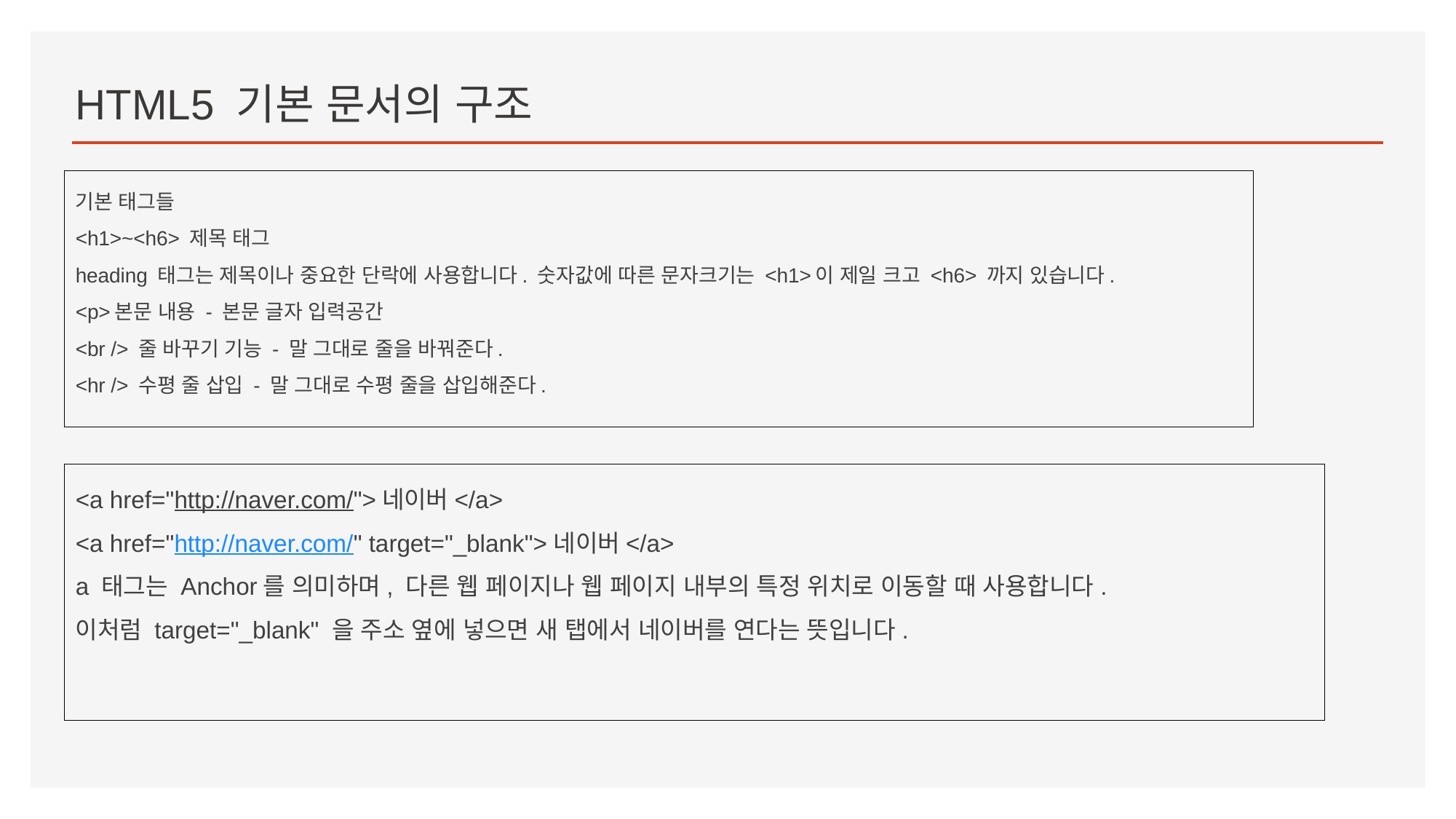

HTML5 기본 문서의 구조
기본 태그들
<h1>~<h6> 제목 태그
heading 태그는 제목이나 중요한 단락에 사용합니다. 숫자값에 따른 문자크기는 <h1>이 제일 크고 <h6> 까지 있습니다.
<p>본문 내용 - 본문 글자 입력공간
<br /> 줄 바꾸기 기능 - 말 그대로 줄을 바꿔준다.
<hr /> 수평 줄 삽입 - 말 그대로 수평 줄을 삽입해준다.
<a href="http://naver.com/">네이버</a>
<a href="http://naver.com/" target="_blank">네이버</a>
a 태그는 Anchor를 의미하며, 다른 웹 페이지나 웹 페이지 내부의 특정 위치로 이동할 때 사용합니다.
이처럼 target="_blank" 을 주소 옆에 넣으면 새 탭에서 네이버를 연다는 뜻입니다.